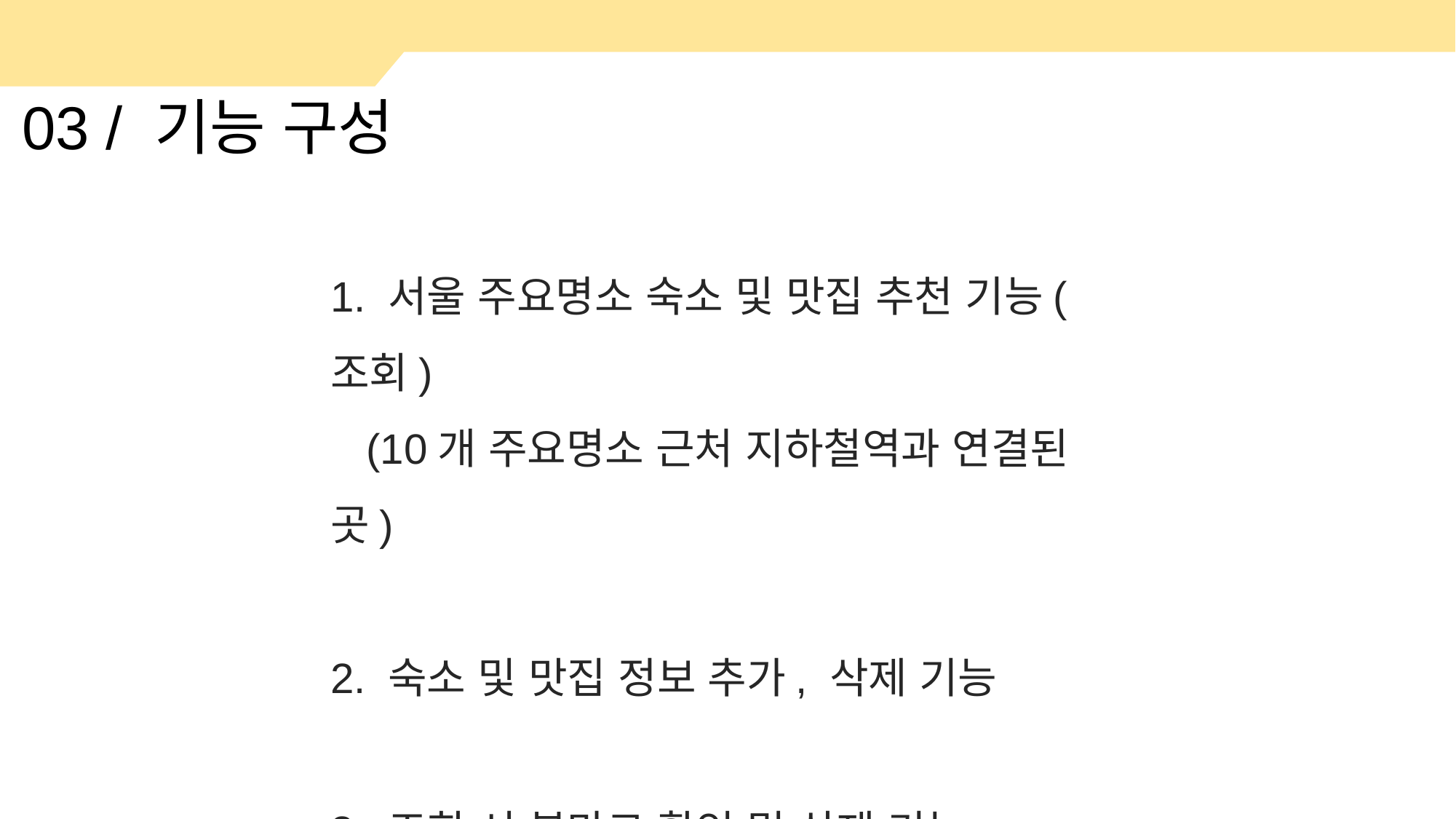

03 / 기능 구성
1. 서울 주요명소 숙소 및 맛집 추천 기능(조회)
   (10개 주요명소 근처 지하철역과 연결된 곳)

2. 숙소 및 맛집 정보 추가, 삭제 기능

3. 조회 시 북마크 확인 및 삭제 기능